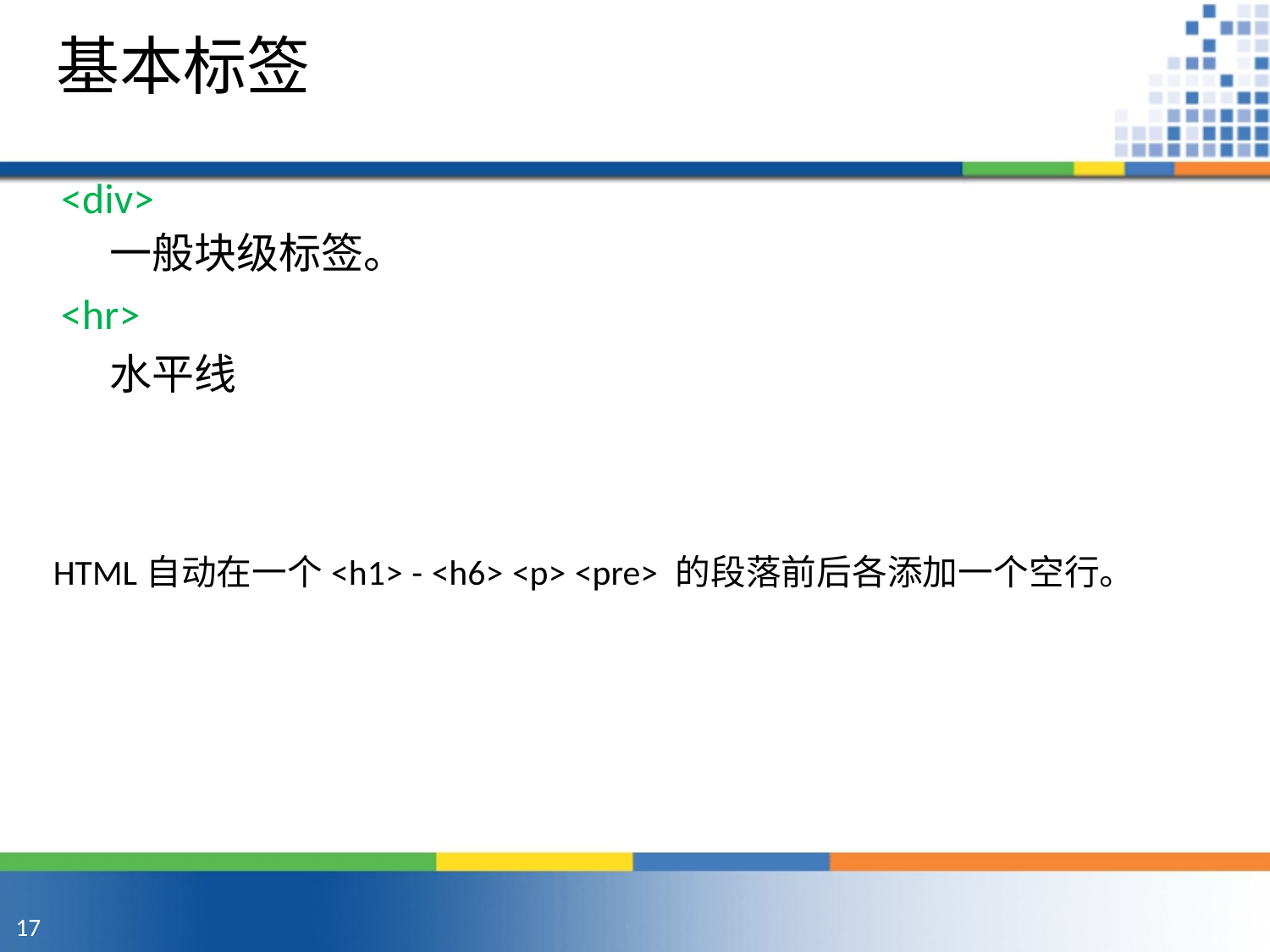

基本标签
<div>
一般块级标签。
<hr>
水平线
HTML自动在一个<h1> - <h6> <p> <pre> 的段落前后各添加一个空行。
17